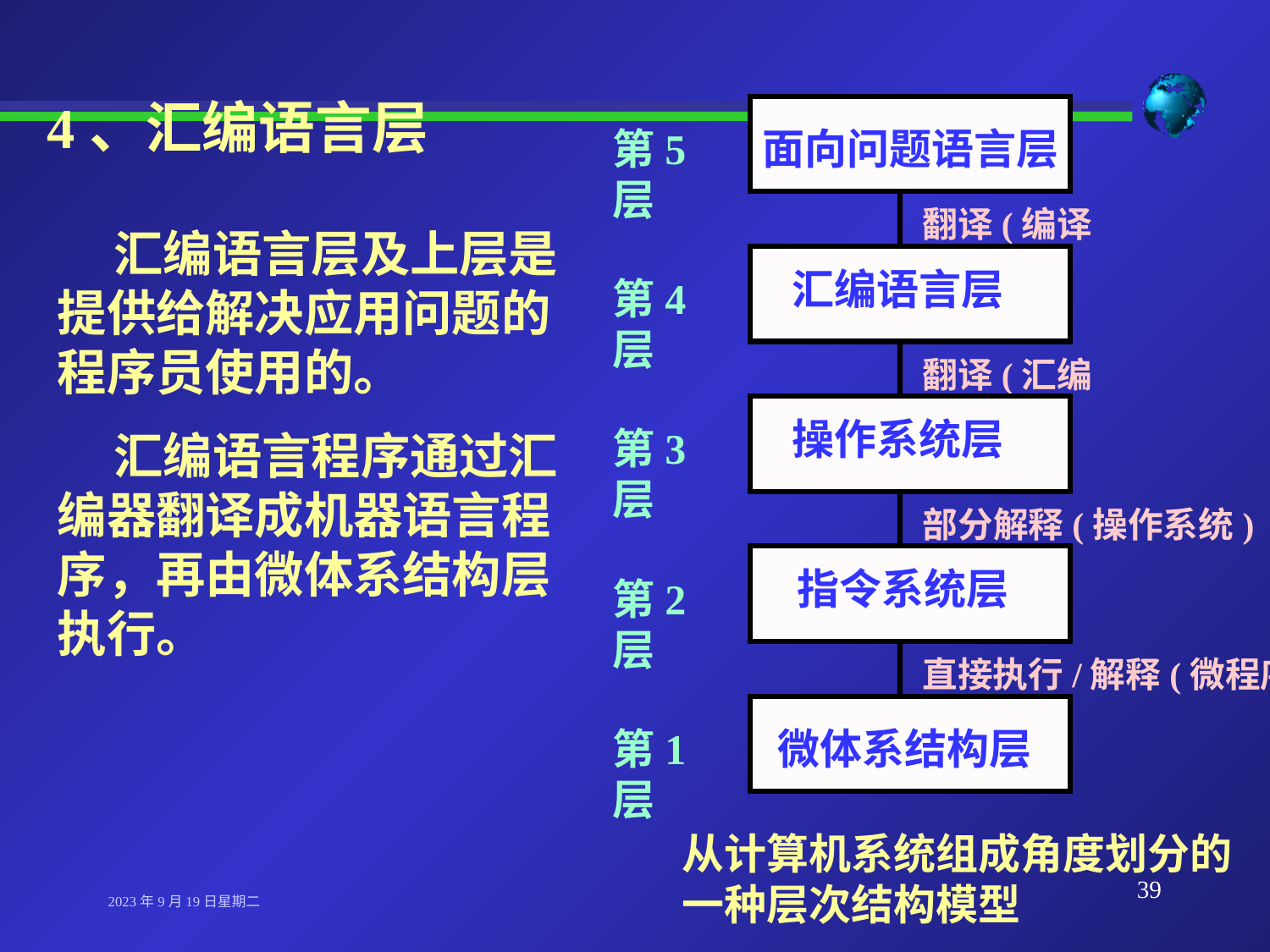

4、汇编语言层

第5层
面向问题语言层

翻译(编译器)
    汇编语言层及上层是提供给解决应用问题的程序员使用的。
    汇编语言程序通过汇编器翻译成机器语言程序，再由微体系结构层执行。

汇编语言层
第4层

翻译(汇编器)

操作系统层
第3层

部分解释(操作系统)

指令系统层
第2层

直接执行/解释(微程序)

第1层
微体系结构层
从计算机系统组成角度划分的一种层次结构模型
39
2023年9月19日星期二